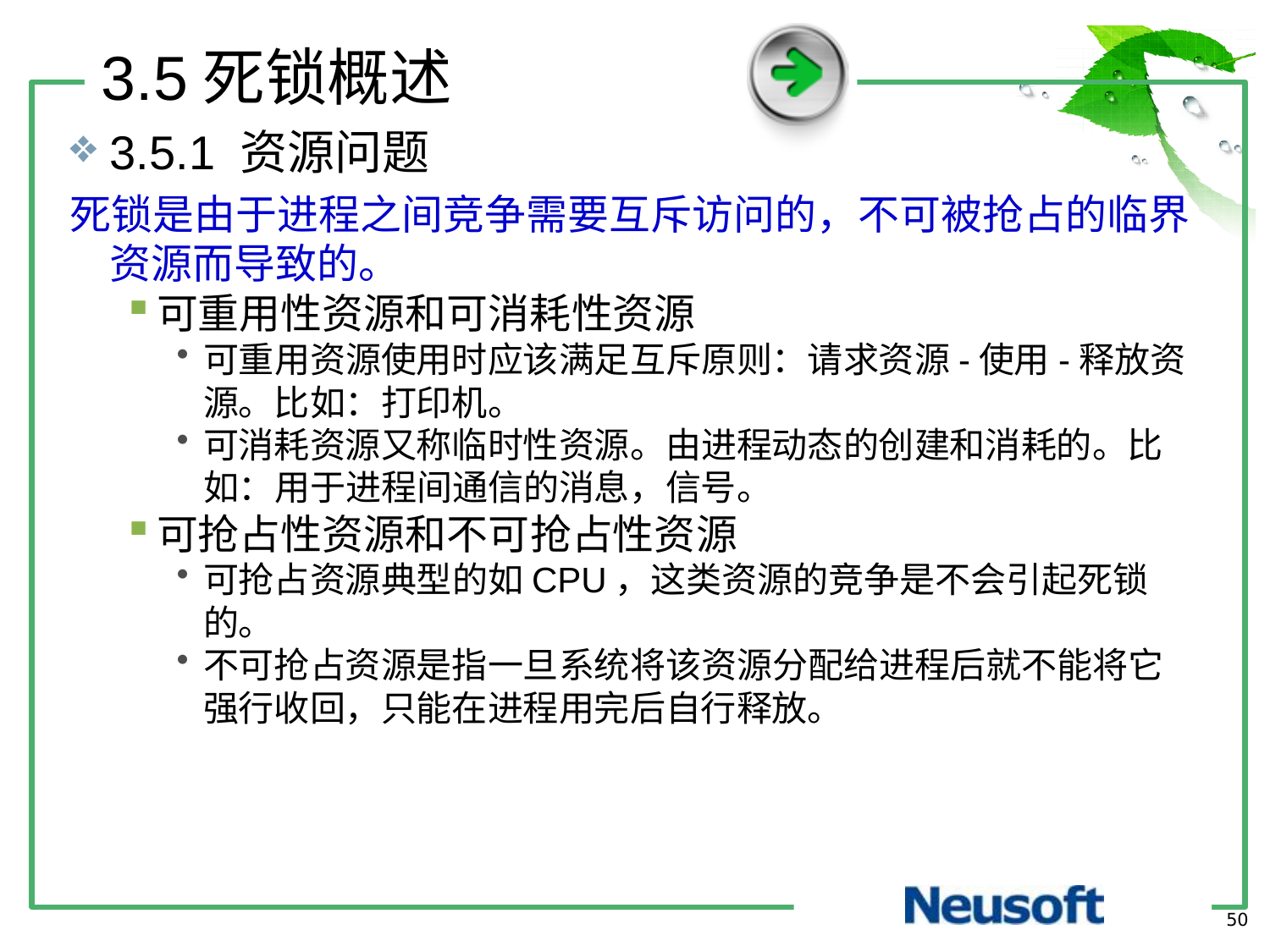

3.5死锁概述
3.5.1 资源问题
死锁是由于进程之间竞争需要互斥访问的，不可被抢占的临界资源而导致的。
可重用性资源和可消耗性资源
可重用资源使用时应该满足互斥原则：请求资源-使用-释放资源。比如：打印机。
可消耗资源又称临时性资源。由进程动态的创建和消耗的。比如：用于进程间通信的消息，信号。
可抢占性资源和不可抢占性资源
可抢占资源典型的如CPU，这类资源的竞争是不会引起死锁的。
不可抢占资源是指一旦系统将该资源分配给进程后就不能将它强行收回，只能在进程用完后自行释放。
50